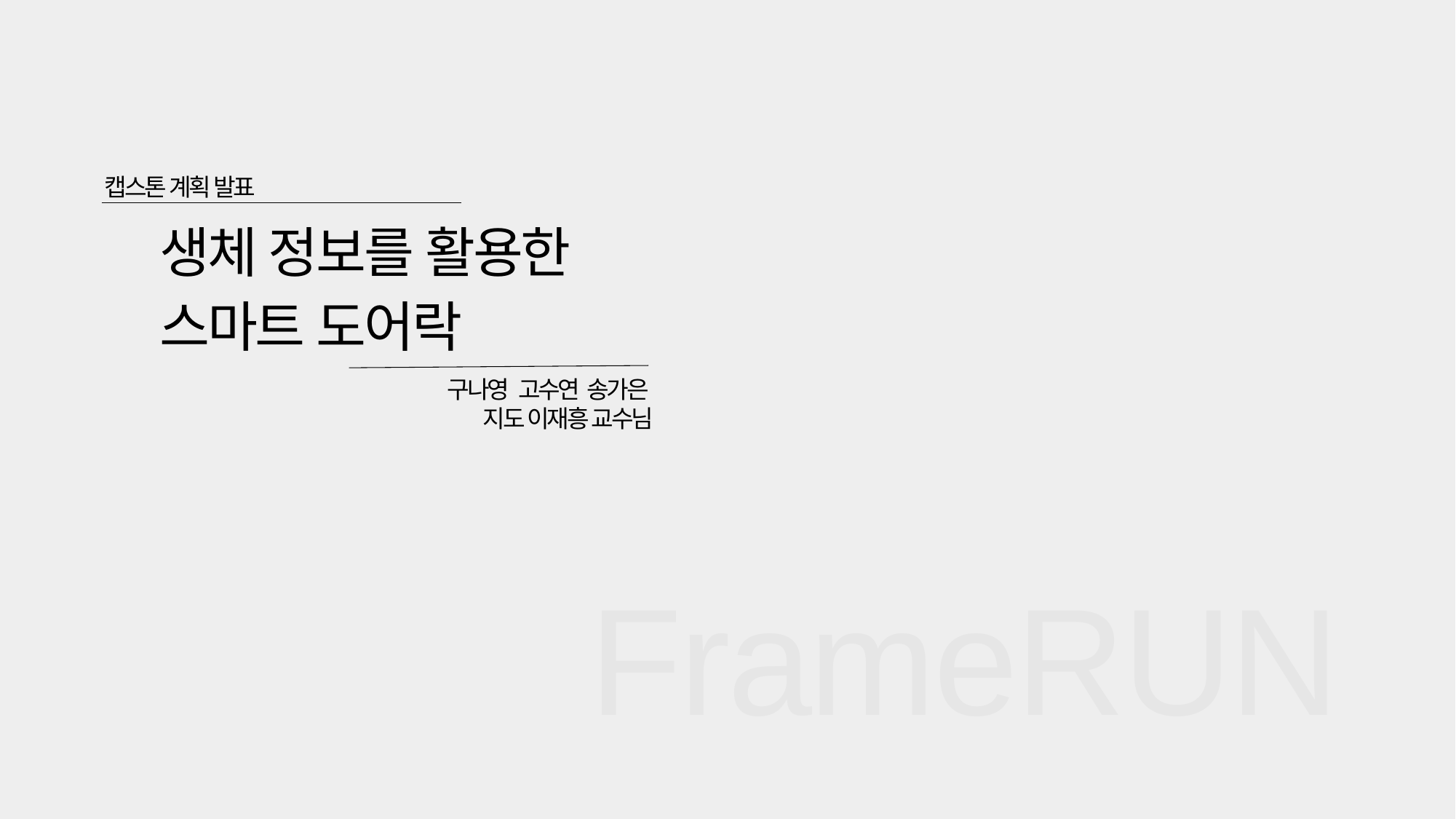

캡스톤 계획 발표
생체 정보를 활용한
스마트 도어락
구나영  고수연  송가은
지도 이재흥 교수님
FrameRUN